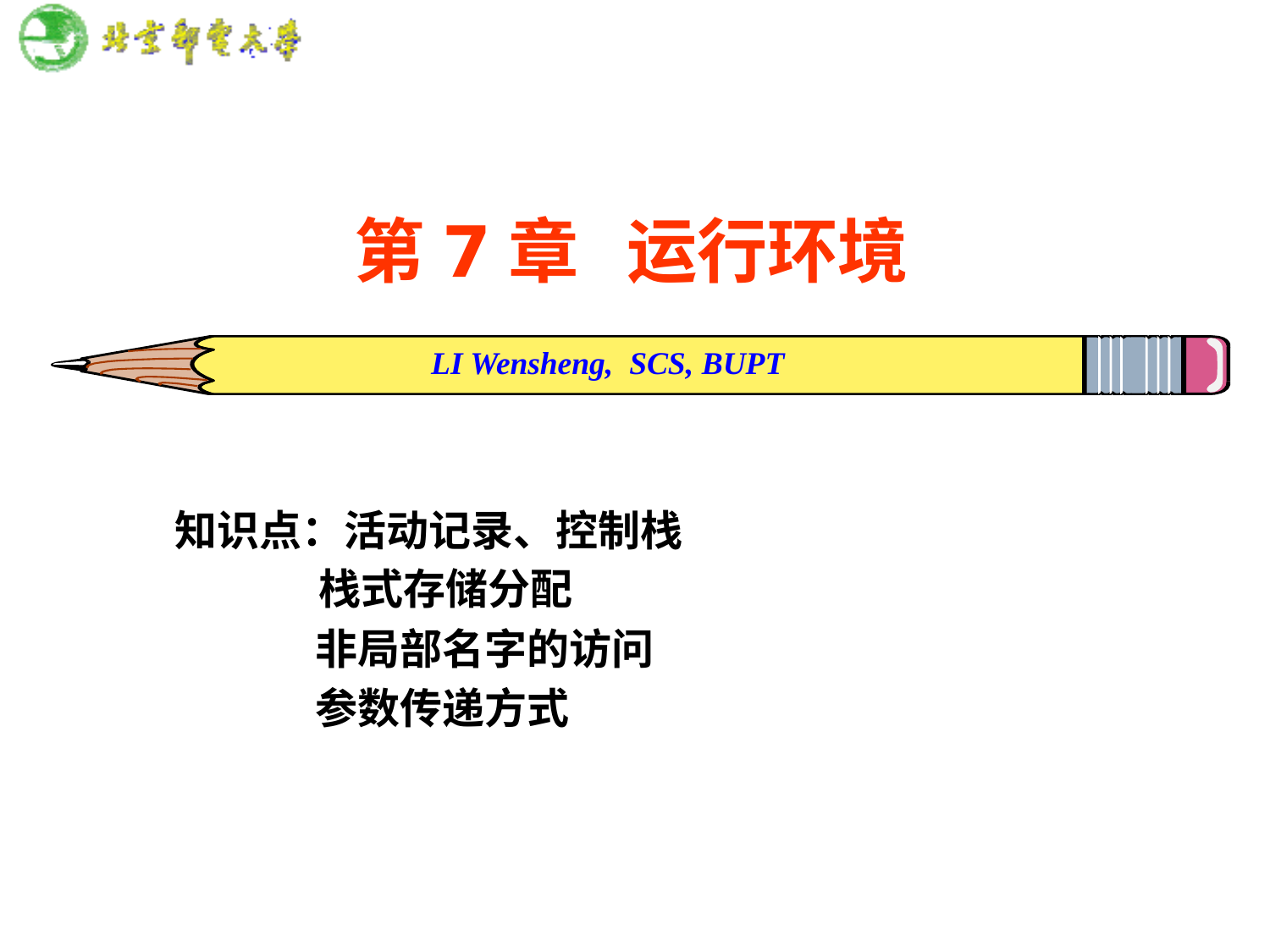

# 第7章   运行环境
知识点：活动记录、控制栈
         栈式存储分配
       非局部名字的访问
       参数传递方式